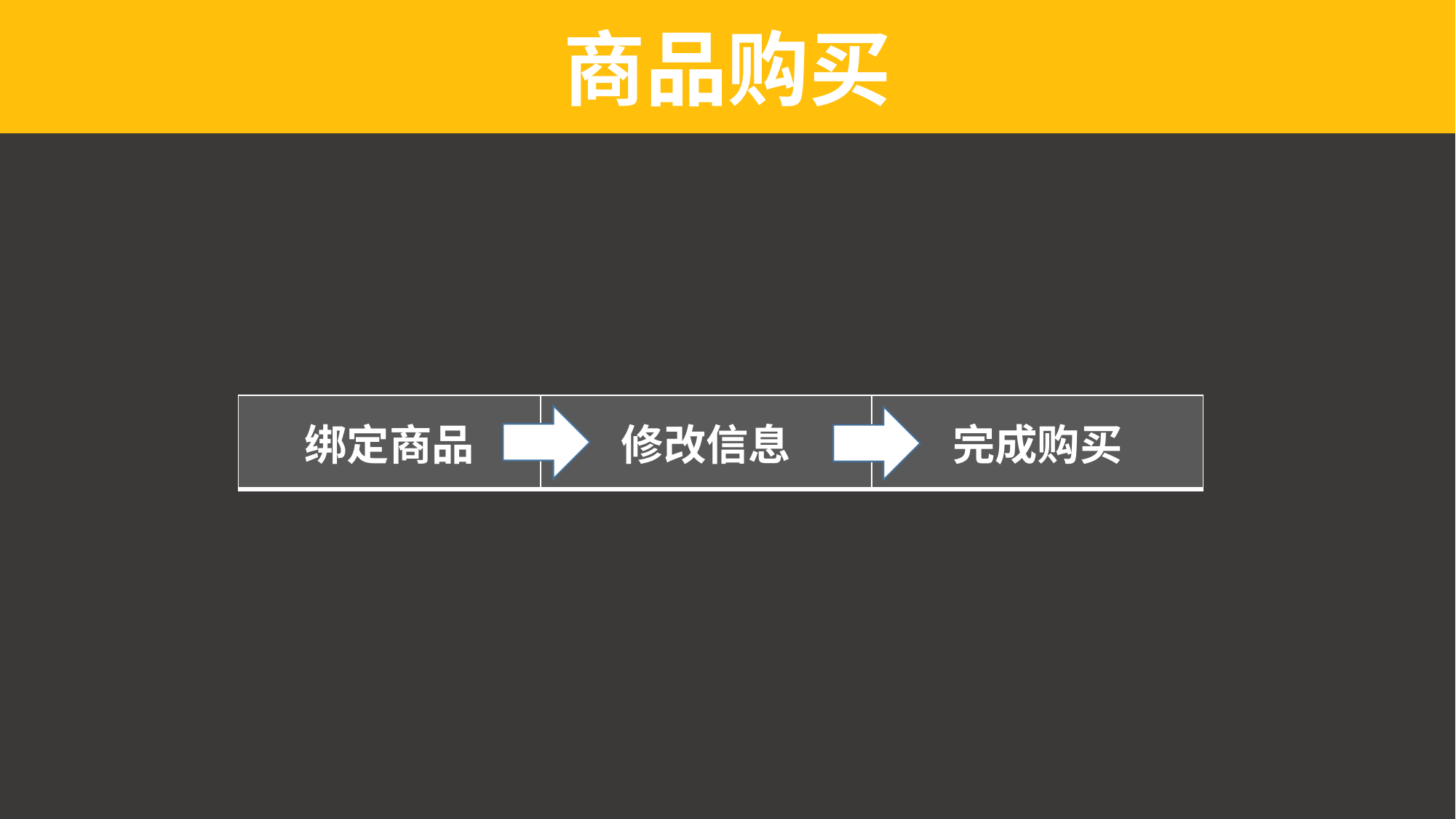

商品购买
| 绑定商品 | 修改信息 | 完成购买 |
| --- | --- | --- |